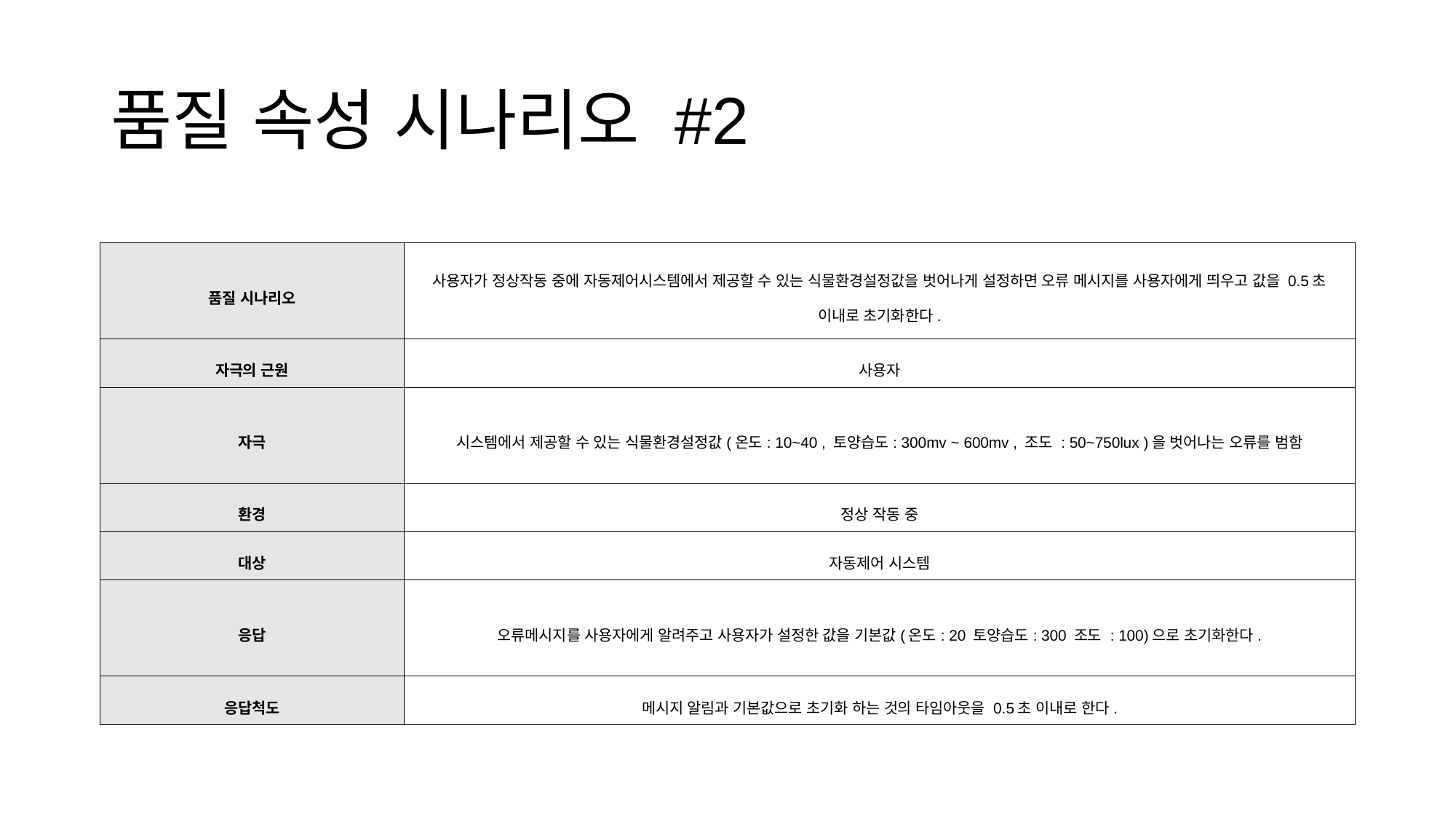

# 품질 속성 시나리오 #2
| 품질 시나리오 | 사용자가 정상작동 중에 자동제어시스템에서 제공할 수 있는 식물환경설정값을 벗어나게 설정하면 오류 메시지를 사용자에게 띄우고 값을 0.5초 이내로 초기화한다. |
| --- | --- |
| 자극의 근원 | 사용자 |
| 자극 | 시스템에서 제공할 수 있는 식물환경설정값(온도: 10~40 , 토양습도: 300mv ~ 600mv , 조도 : 50~750lux )을 벗어나는 오류를 범함 |
| 환경 | 정상 작동 중 |
| 대상 | 자동제어 시스템 |
| 응답 | 오류메시지를 사용자에게 알려주고 사용자가 설정한 값을 기본값(온도: 20 토양습도: 300 조도 : 100)으로 초기화한다. |
| 응답척도 | 메시지 알림과 기본값으로 초기화 하는 것의 타임아웃을 0.5초 이내로 한다. |